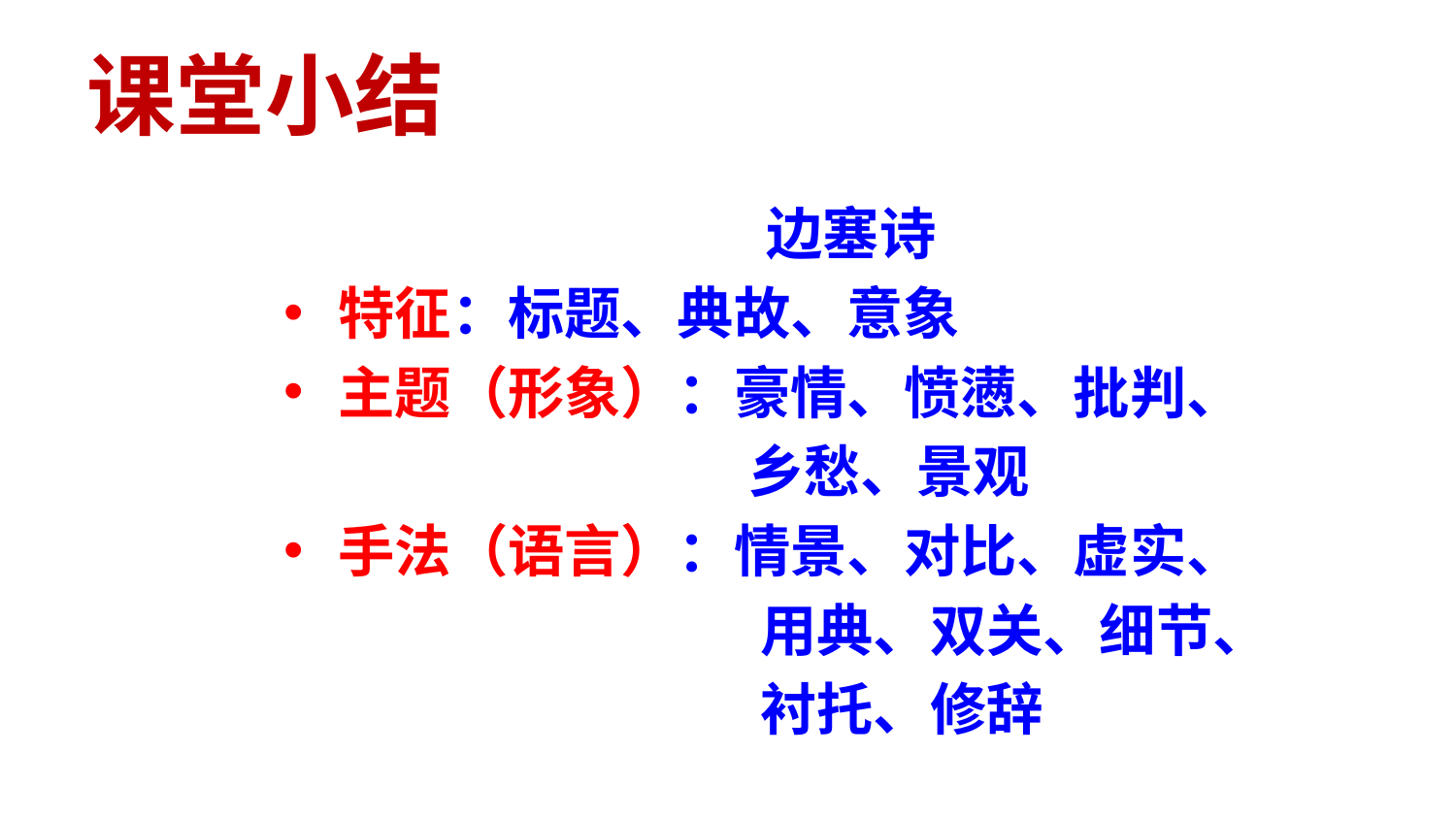

# 课堂小结
边塞诗
特征：标题、典故、意象
主题（形象）：豪情、愤懑、批判、
                                   乡愁、景观
手法（语言）：情景、对比、虚实、
                                    用典、双关、细节、
                                    衬托、修辞